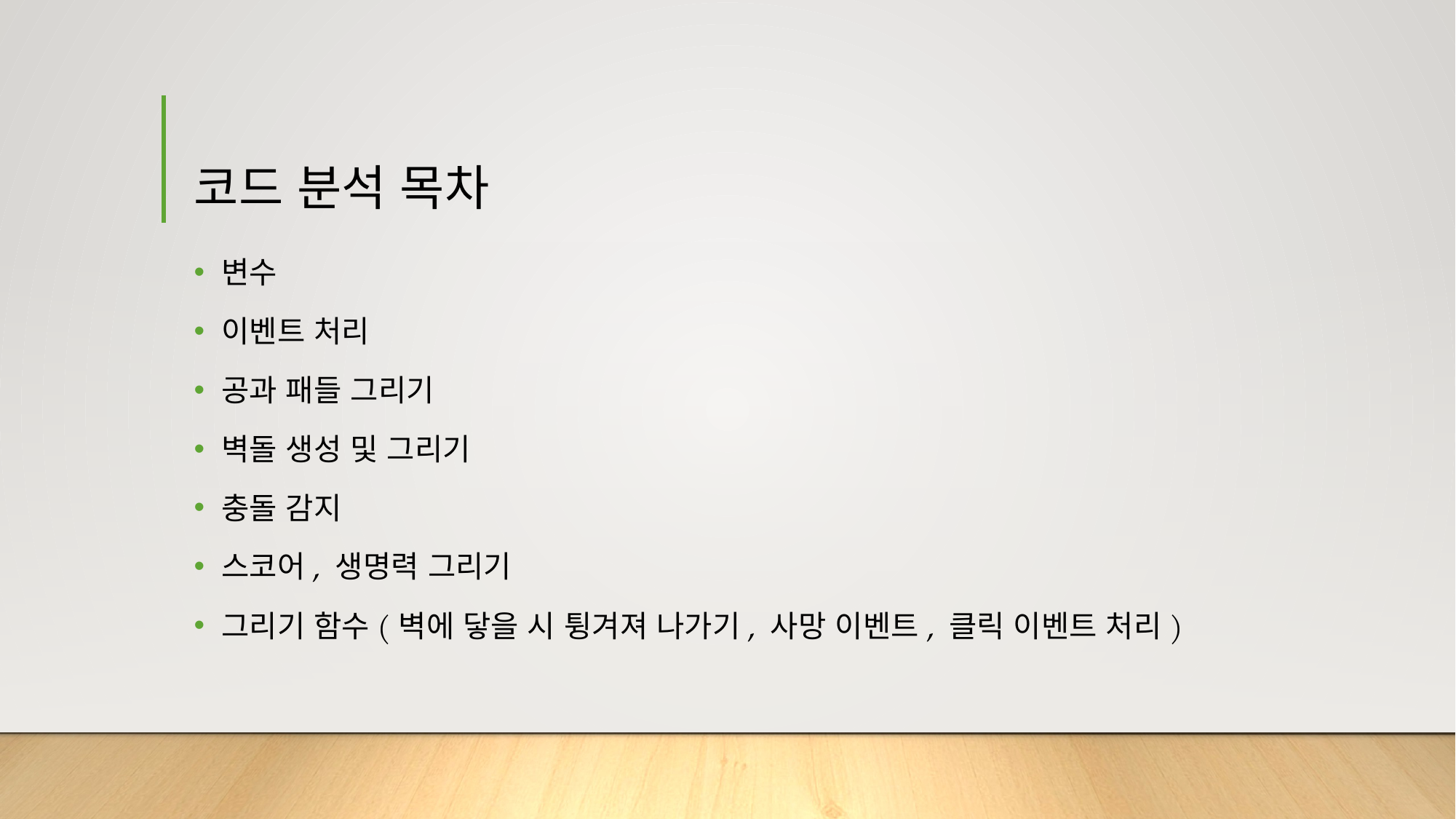

# 코드 분석 목차
변수
이벤트 처리
공과 패들 그리기
벽돌 생성 및 그리기
충돌 감지
스코어, 생명력 그리기
그리기 함수(벽에 닿을 시 튕겨져 나가기, 사망 이벤트, 클릭 이벤트 처리)